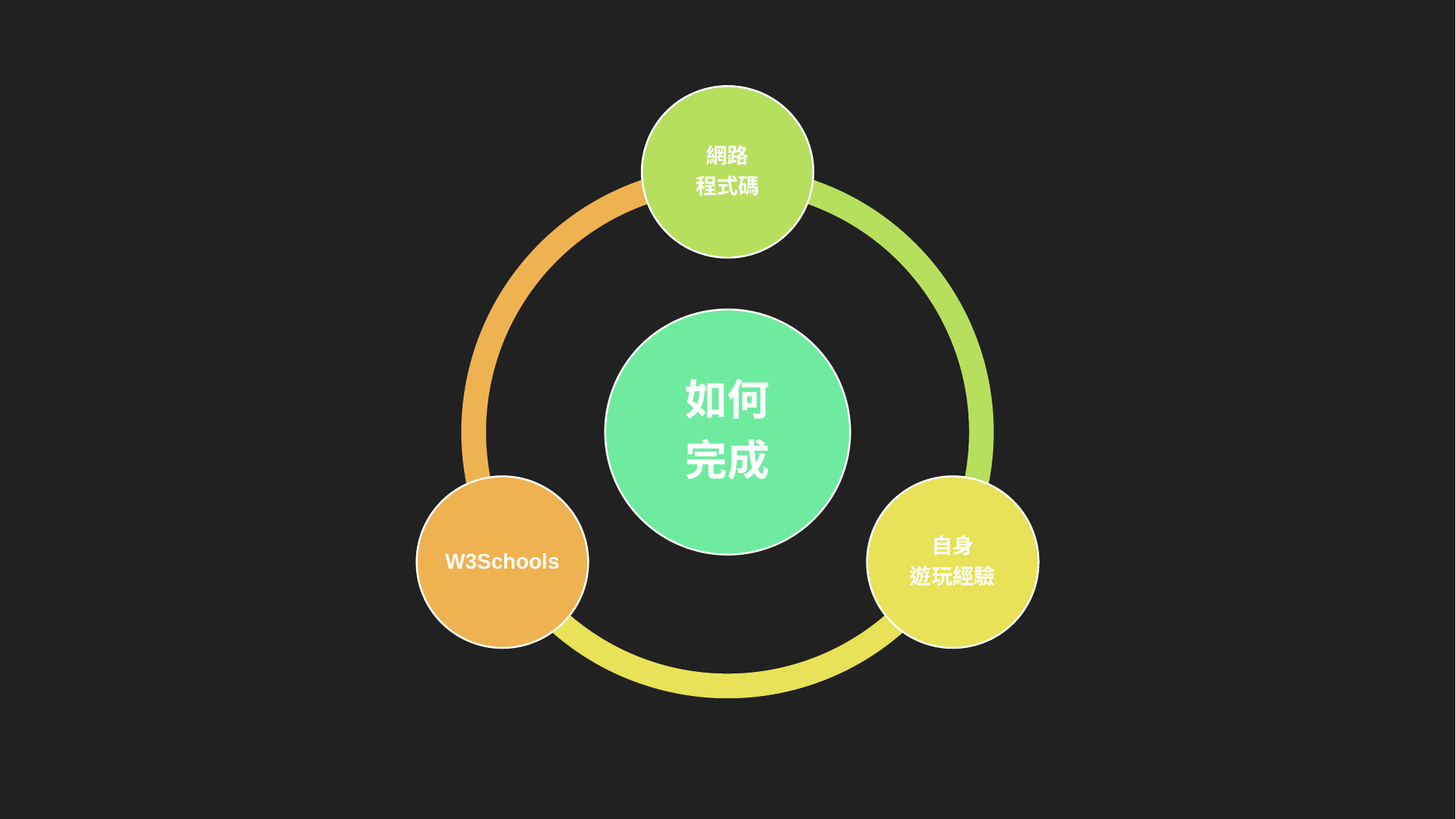

如何
完成
網路
程式碼
自身
遊玩經驗
W3Schools